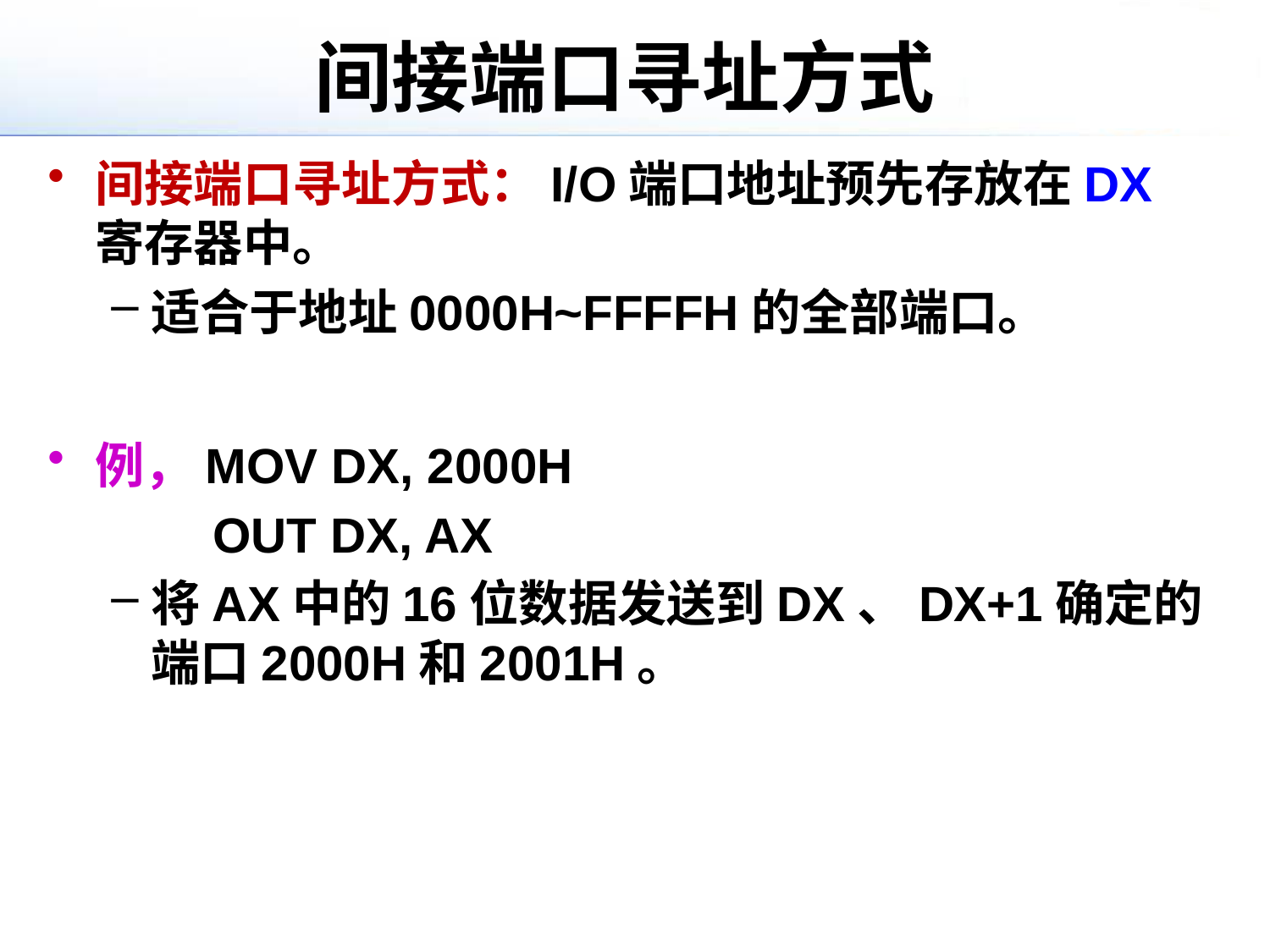

# 间接端口寻址方式
间接端口寻址方式：I/O端口地址预先存放在DX寄存器中。
适合于地址0000H~FFFFH的全部端口。

例，MOV DX, 2000H
            OUT DX, AX
将AX中的16位数据发送到DX、DX+1确定的端口2000H和2001H。